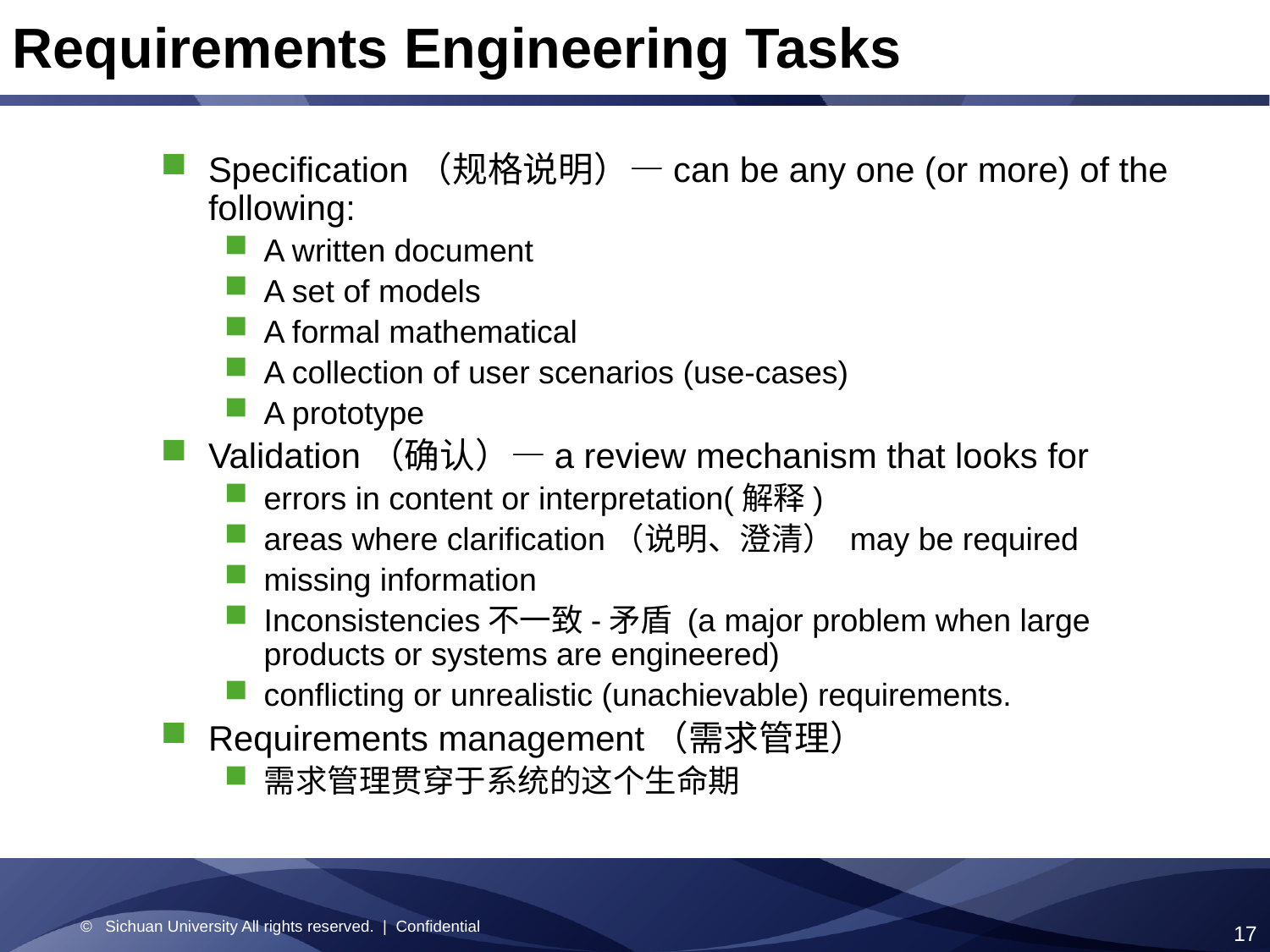

Requirements Engineering Tasks
Specification（规格说明）—can be any one (or more) of the following:
A written document
A set of models
A formal mathematical
A collection of user scenarios (use-cases)
A prototype
Validation（确认）—a review mechanism that looks for
errors in content or interpretation(解释)
areas where clarification（说明、澄清） may be required
missing information
Inconsistencies不一致-矛盾 (a major problem when large products or systems are engineered)
conflicting or unrealistic (unachievable) requirements.
Requirements management（需求管理）
需求管理贯穿于系统的这个生命期
©   Sichuan University All rights reserved.  |  Confidential
17